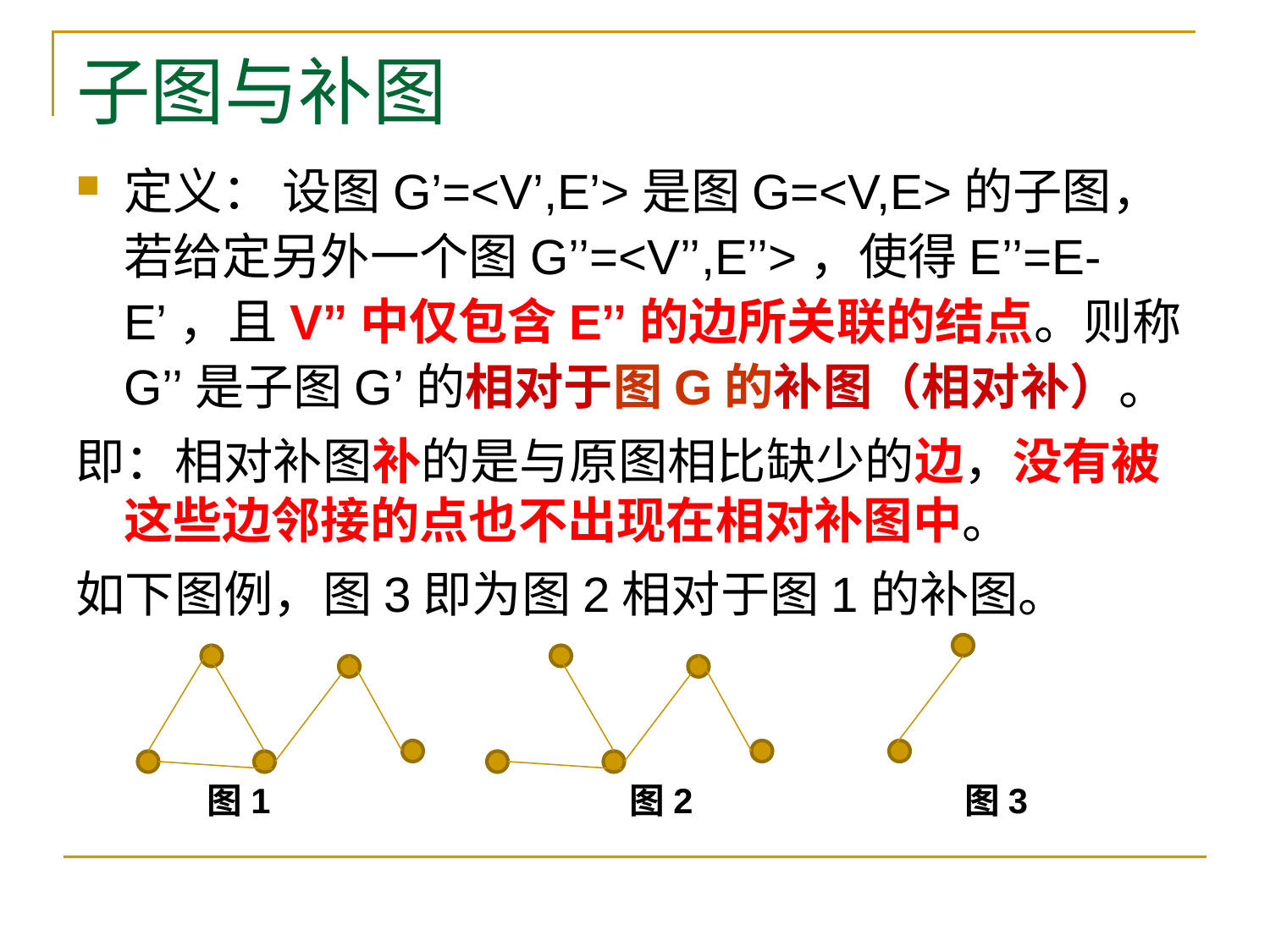

子图与补图
定义： 设图G’=<V’,E’>是图G=<V,E>的子图，若给定另外一个图G’’=<V’’,E’’>，使得E’’=E-E’，且V’’中仅包含E’’的边所关联的结点。则称G’’是子图G’的相对于图G的补图（相对补）。
即：相对补图补的是与原图相比缺少的边，没有被这些边邻接的点也不出现在相对补图中。
如下图例，图3即为图2相对于图1的补图。

          图1                                    图2                           图3